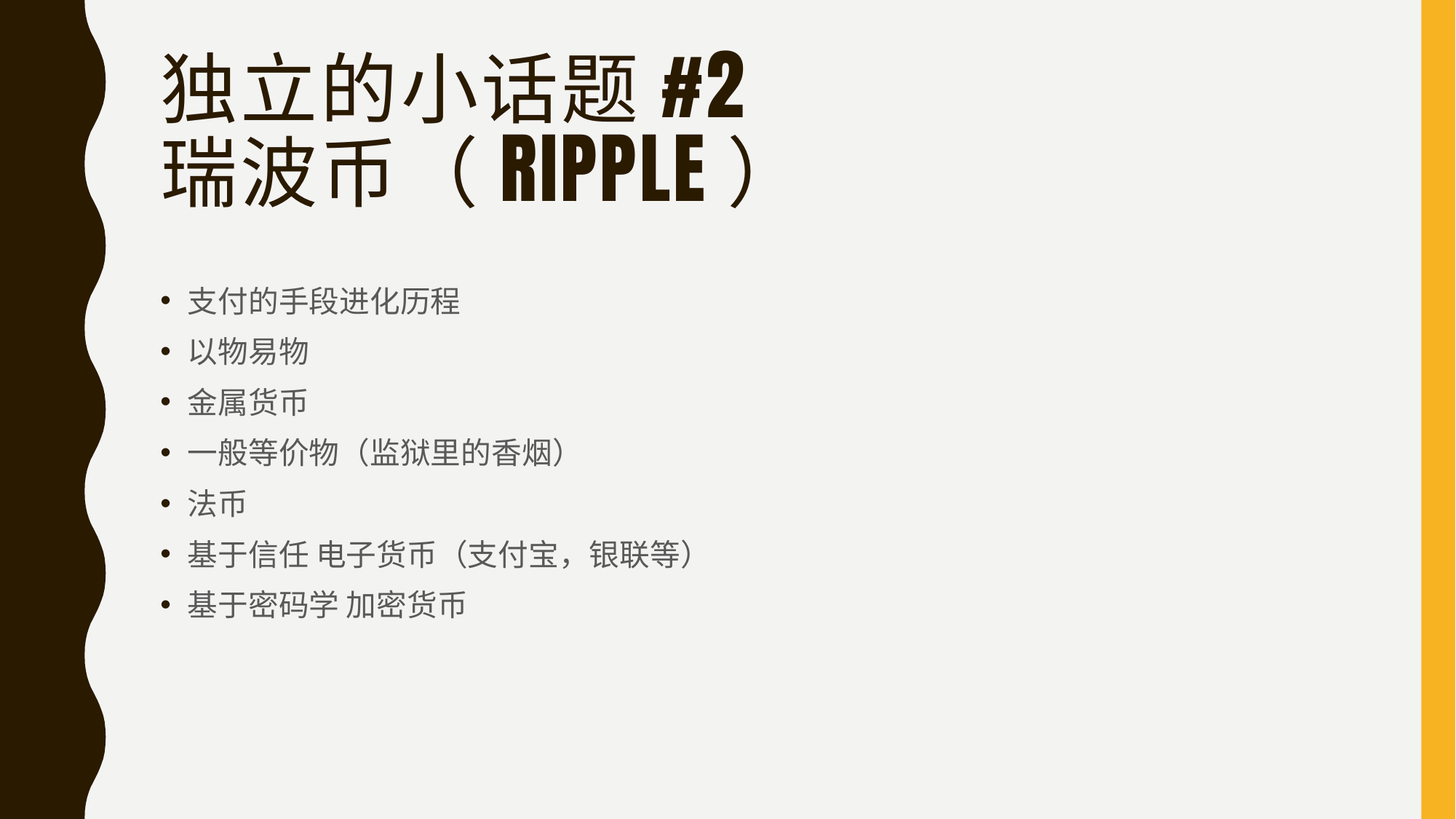

# 独立的小话题#2 瑞波币（Ripple）
支付的手段进化历程
以物易物
金属货币
一般等价物（监狱里的香烟）
法币
基于信任 电子货币（支付宝，银联等）
基于密码学 加密货币